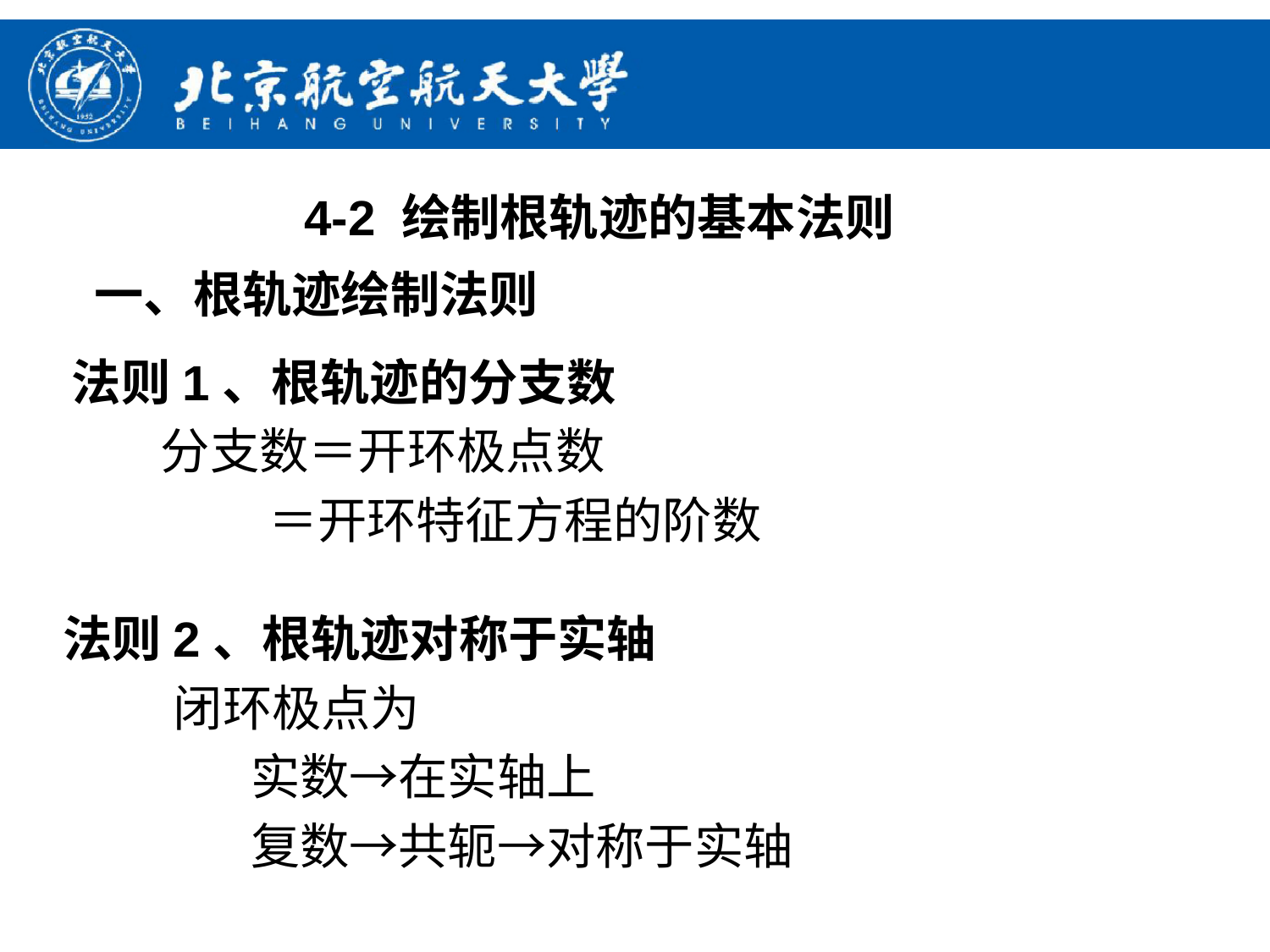

4-2 绘制根轨迹的基本法则
一、根轨迹绘制法则
法则1、根轨迹的分支数
       分支数＝开环极点数
           ＝开环特征方程的阶数
法则2、根轨迹对称于实轴
         闭环极点为
                实数→在实轴上
                复数→共轭→对称于实轴